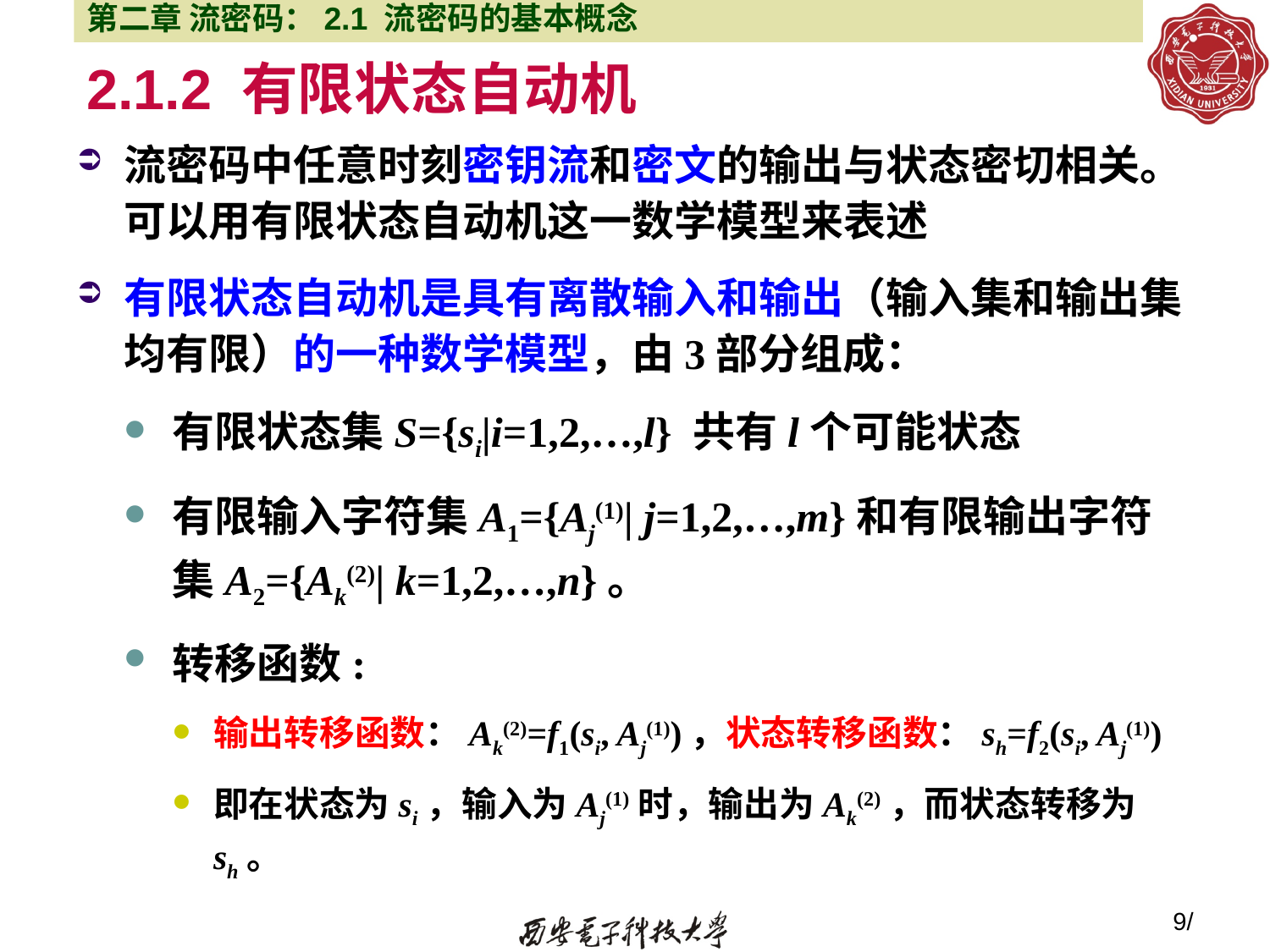

第二章 流密码：2.1 流密码的基本概念
# 2.1.2 有限状态自动机
流密码中任意时刻密钥流和密文的输出与状态密切相关。可以用有限状态自动机这一数学模型来表述
有限状态自动机是具有离散输入和输出（输入集和输出集均有限）的一种数学模型，由3部分组成：
有限状态集S={si|i=1,2,…,l} 共有l个可能状态
有限输入字符集A1={Aj(1)| j=1,2,…,m}和有限输出字符集A2={Ak(2)| k=1,2,…,n}。
转移函数:
输出转移函数：Ak(2)=f1(si, Aj(1))，状态转移函数：sh=f2(si, Aj(1))
即在状态为si，输入为Aj(1)时，输出为Ak(2)，而状态转移为sh。

9/